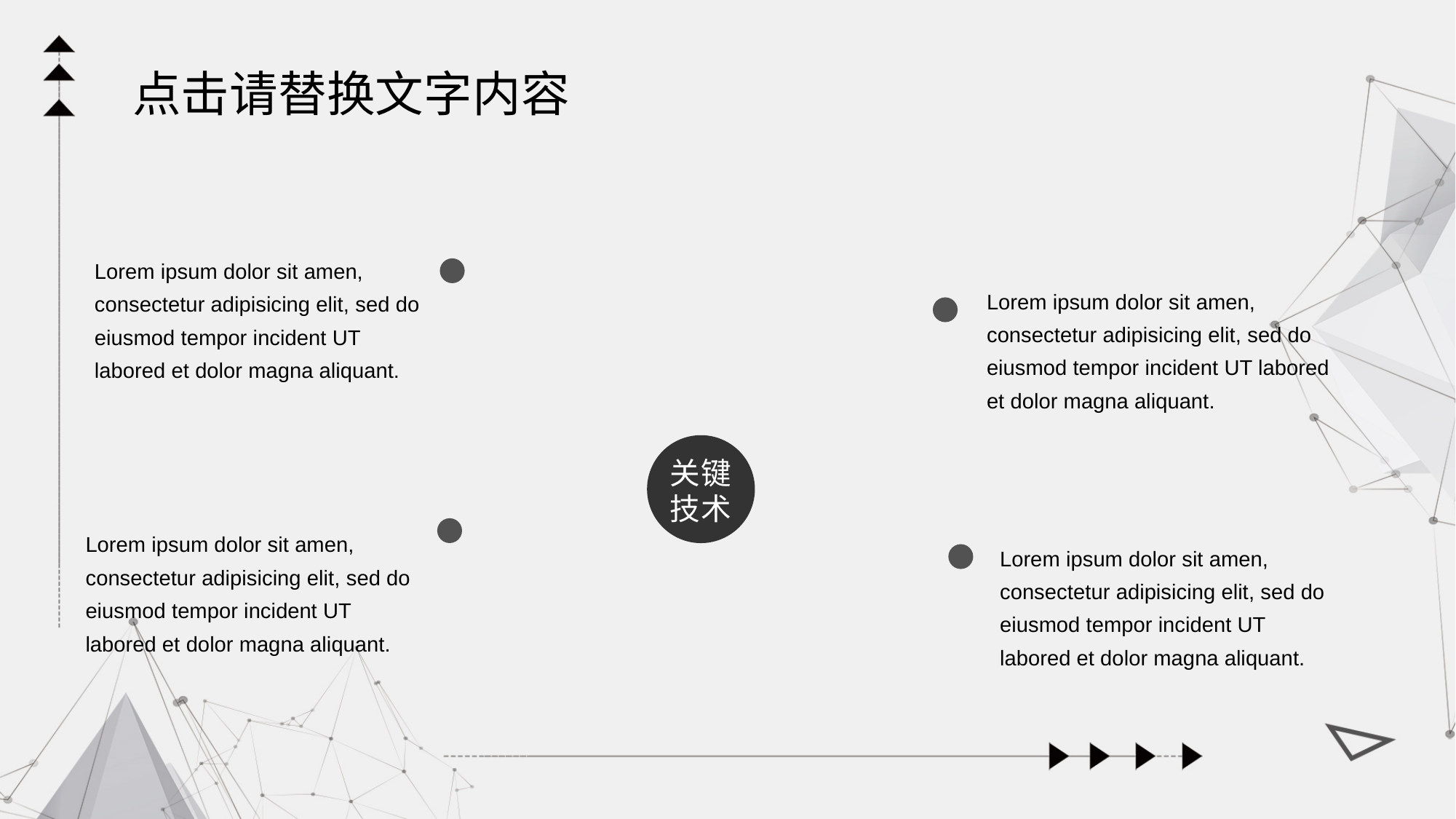

点击请替换文字内容
Lorem ipsum dolor sit amen, consectetur adipisicing elit, sed do eiusmod tempor incident UT labored et dolor magna aliquant.

Lorem ipsum dolor sit amen, consectetur adipisicing elit, sed do eiusmod tempor incident UT labored et dolor magna aliquant.

关键技术
Lorem ipsum dolor sit amen, consectetur adipisicing elit, sed do eiusmod tempor incident UT labored et dolor magna aliquant.

Lorem ipsum dolor sit amen, consectetur adipisicing elit, sed do eiusmod tempor incident UT labored et dolor magna aliquant.